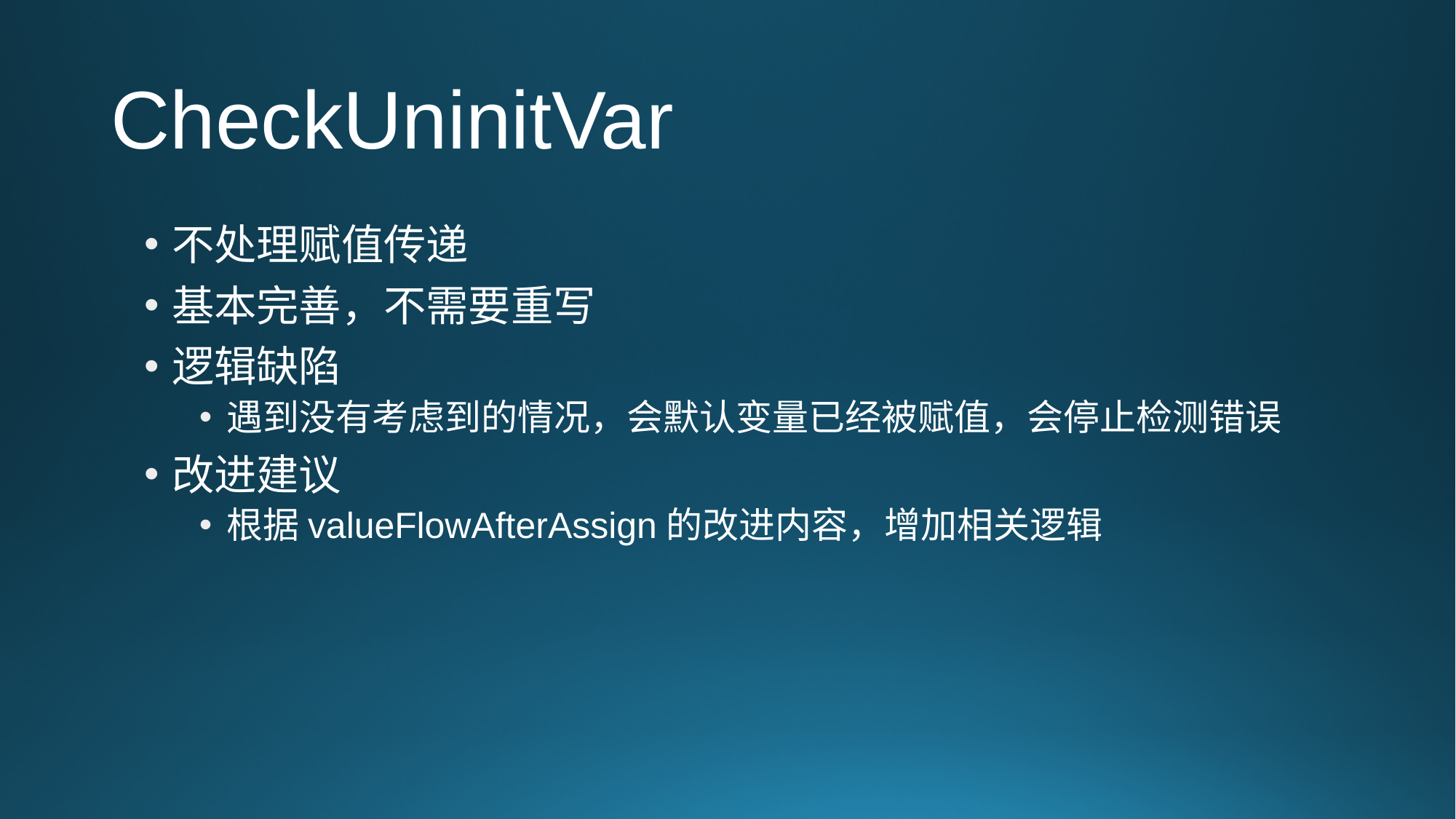

# CheckUninitVar
不处理赋值传递
基本完善，不需要重写
逻辑缺陷
遇到没有考虑到的情况，会默认变量已经被赋值，会停止检测错误
改进建议
根据valueFlowAfterAssign的改进内容，增加相关逻辑